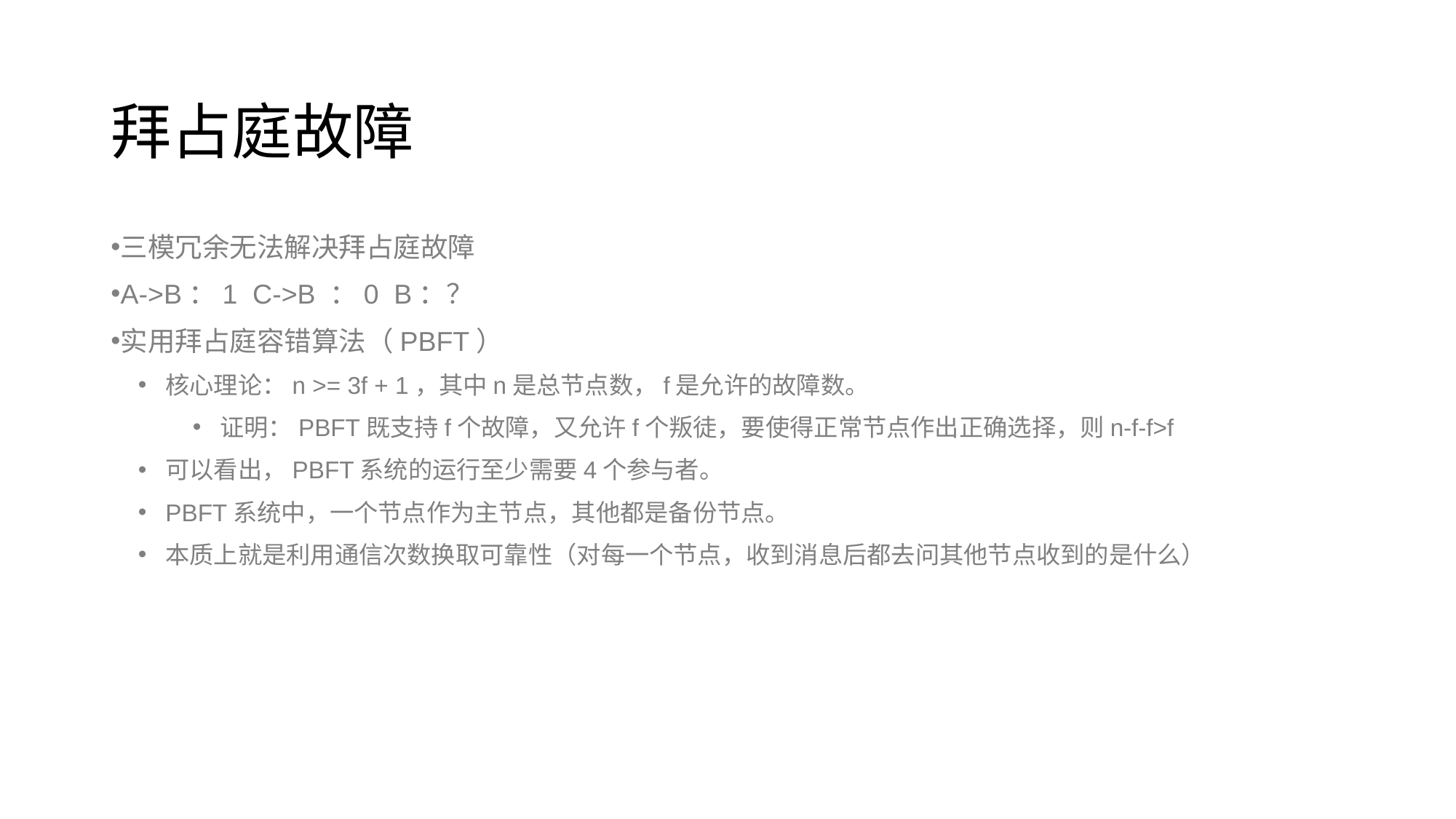

# 拜占庭故障
三模冗余无法解决拜占庭故障
A->B：1  C->B ：0  B：？
实用拜占庭容错算法（PBFT）
核心理论：n >= 3f + 1，其中n是总节点数，f是允许的故障数。
证明：PBFT既支持f个故障，又允许f个叛徒，要使得正常节点作出正确选择，则n-f-f>f
可以看出，PBFT系统的运行至少需要4个参与者。
PBFT系统中，一个节点作为主节点，其他都是备份节点。
本质上就是利用通信次数换取可靠性（对每一个节点，收到消息后都去问其他节点收到的是什么）